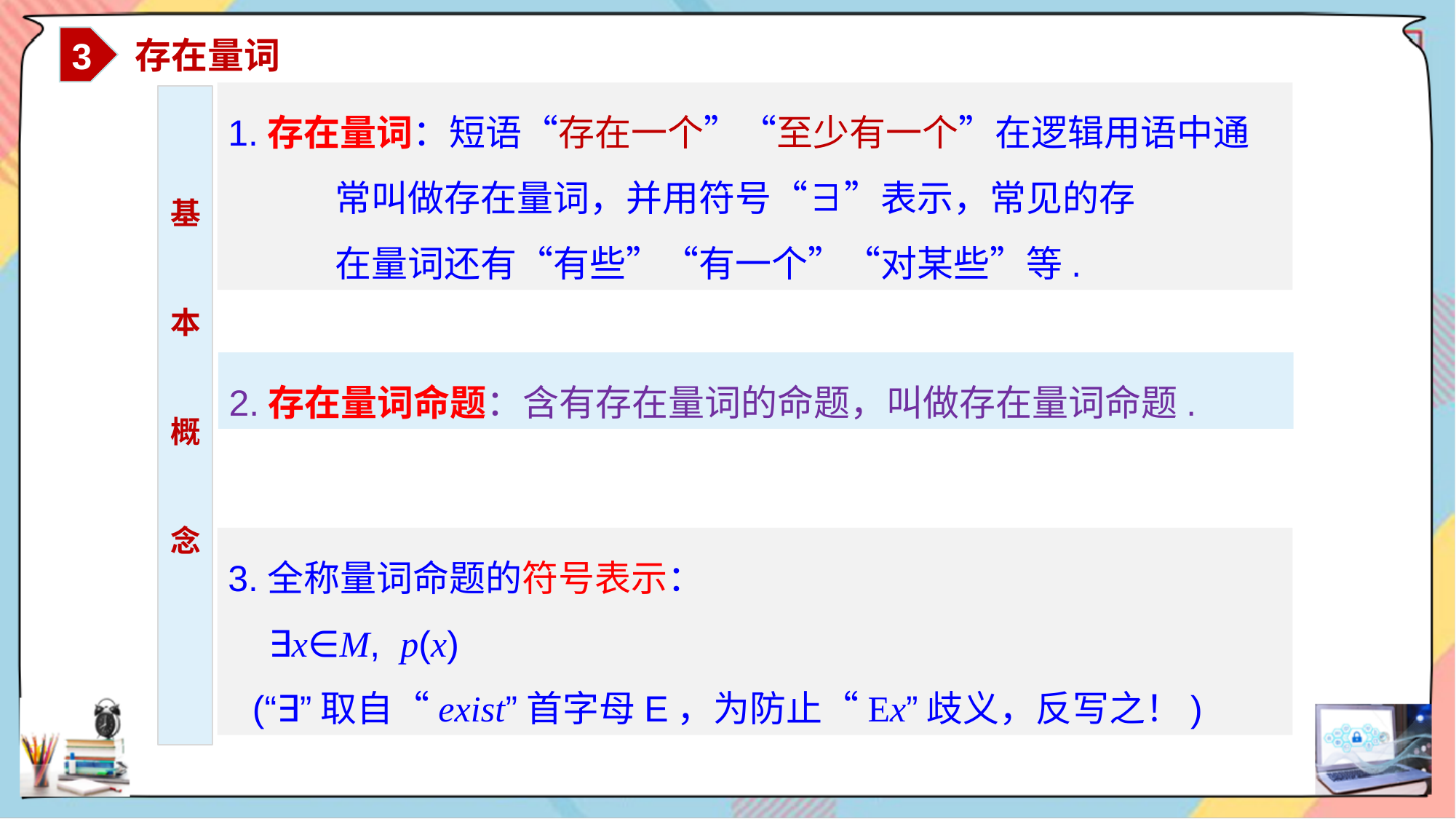

3
 存在量词
1.存在量词：短语“存在一个”“至少有一个”在逻辑用语中通
            常叫做存在量词，并用符号“∃”表示，常见的存
            在量词还有“有些”“有一个”“对某些”等.

基

本

概

念
2.存在量词命题：含有存在量词的命题，叫做存在量词命题.
3.全称量词命题的符号表示：
    ∃x∈M,  p(x)

(“∃”取自“exist”首字母E，为防止“Ex”歧义，反写之！)